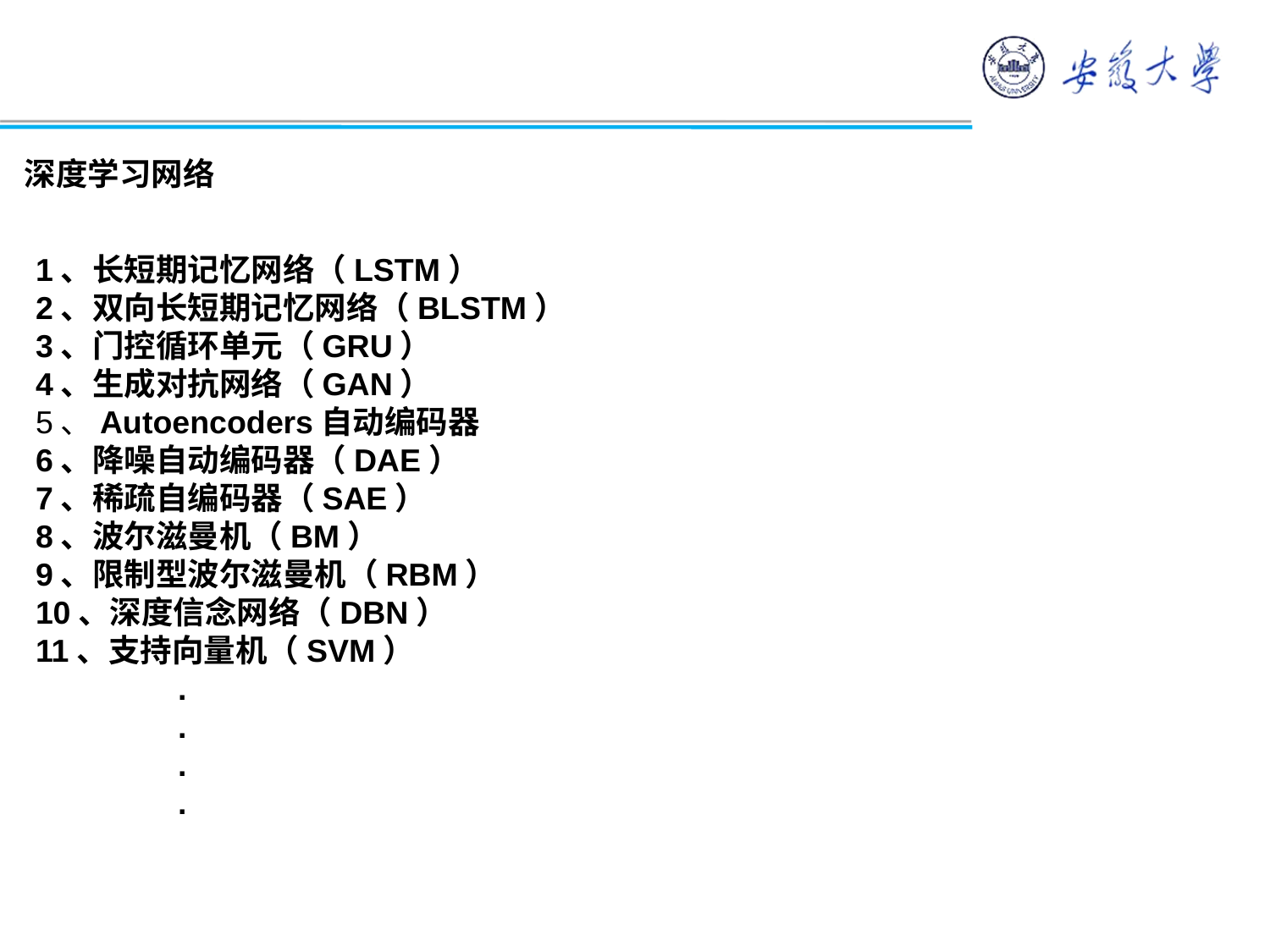

深度学习网络
1、长短期记忆网络（LSTM）
2、双向长短期记忆网络（BLSTM）
3、门控循环单元（GRU）
4、生成对抗网络（GAN）
5、Autoencoders自动编码器
6、降噪自动编码器（DAE）
7、稀疏自编码器（SAE）
8、波尔滋曼机（BM）
9、限制型波尔滋曼机（RBM）
10、深度信念网络（DBN）
11、支持向量机（SVM）
                .
                .
                .
                .